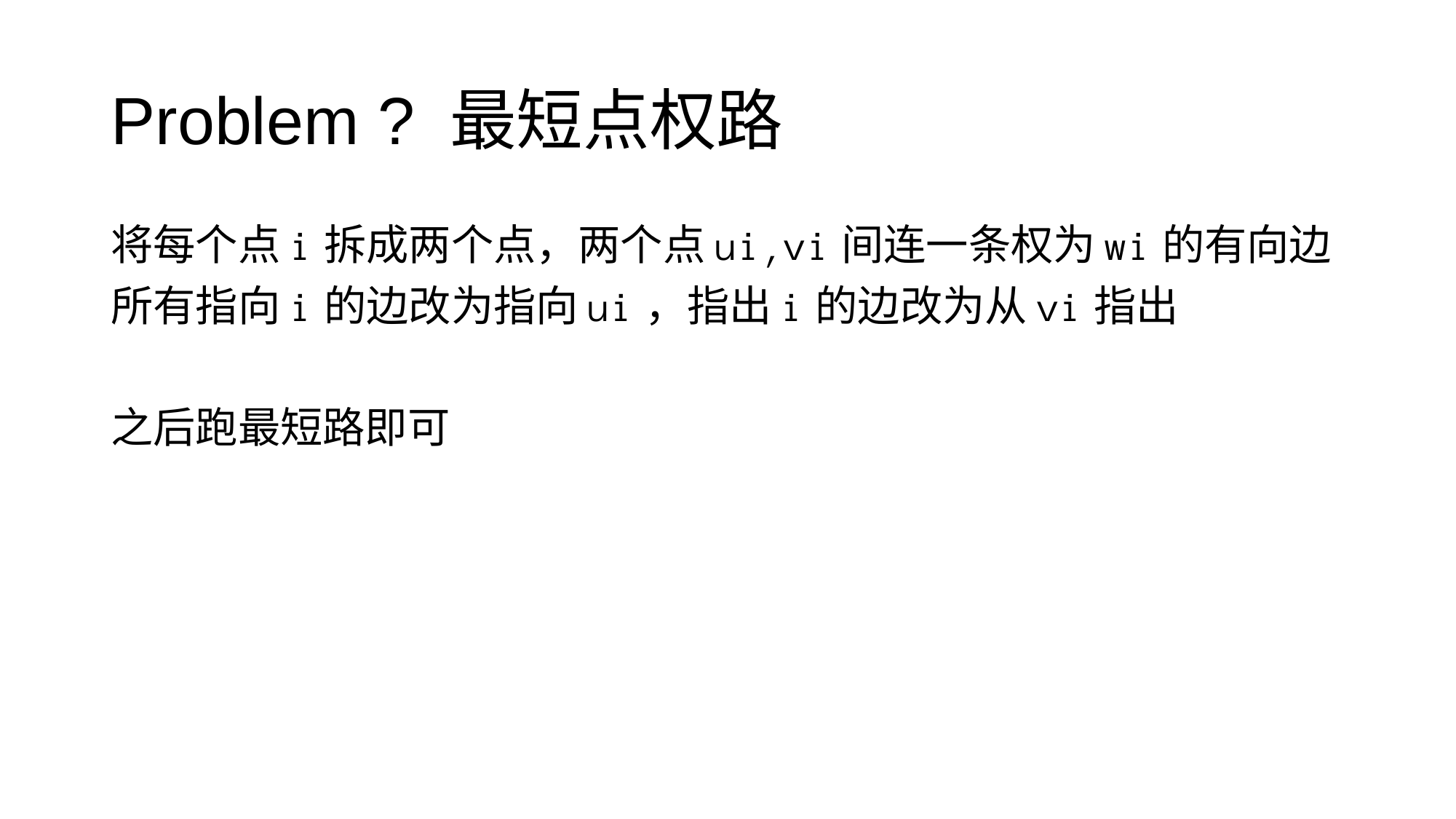

# Problem ? 最短点权路
将每个点i拆成两个点，两个点ui,vi间连一条权为wi的有向边
所有指向i的边改为指向ui，指出i的边改为从vi指出

之后跑最短路即可